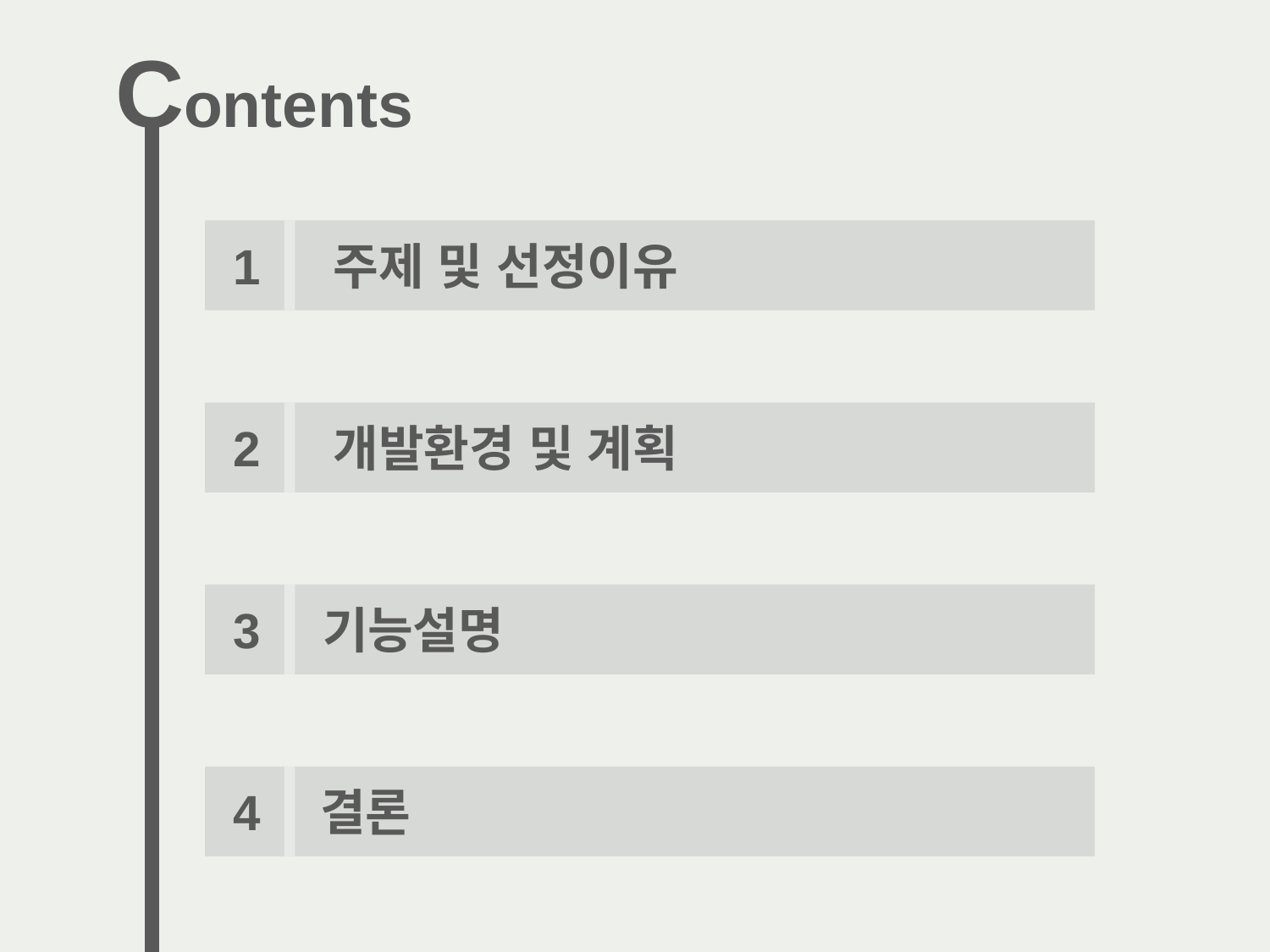

Contents

1
주제 및 선정이유

2
개발환경 및 계획

3
기능설명

4
결론